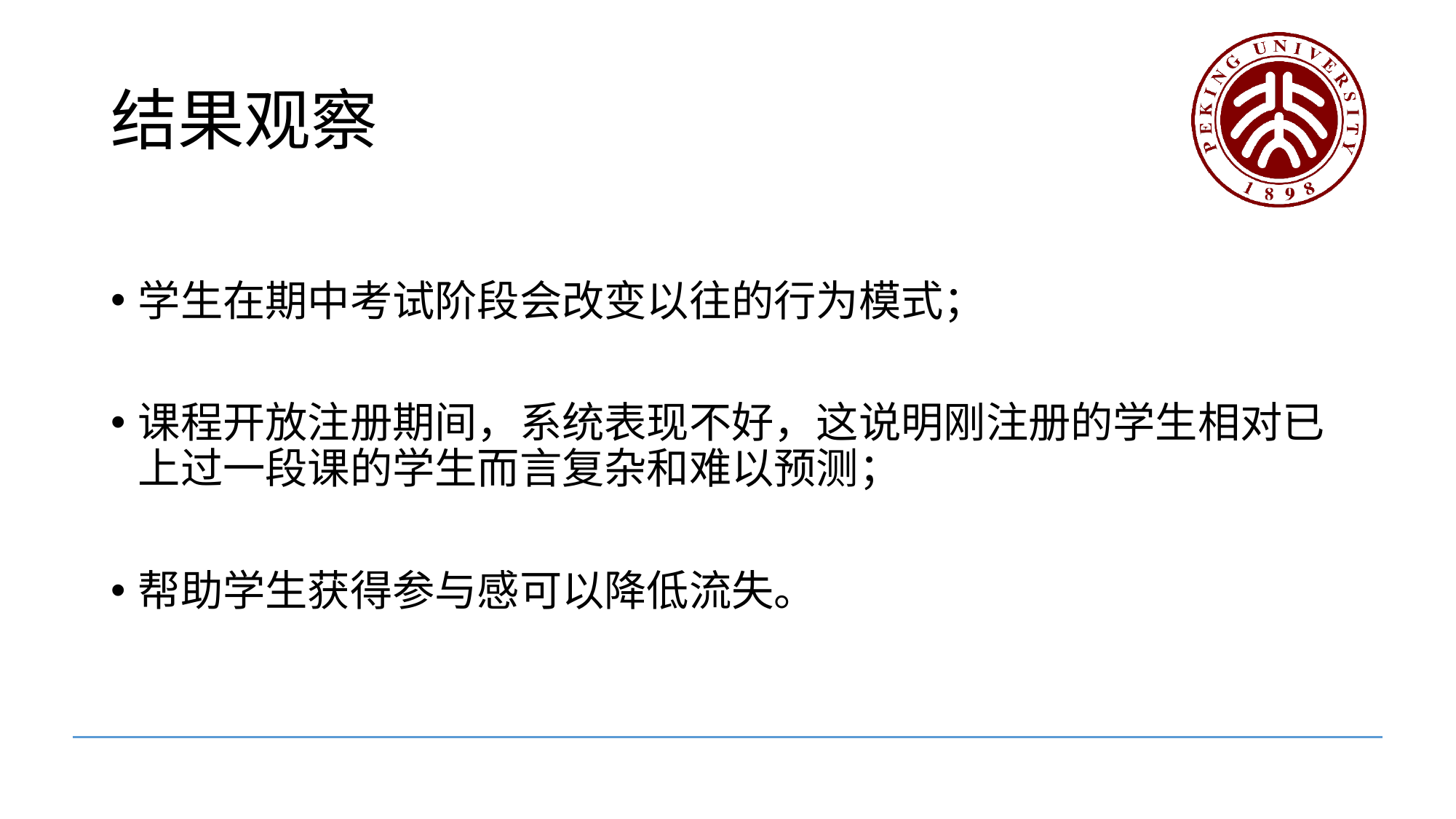

# 结果观察
学生在期中考试阶段会改变以往的行为模式；

课程开放注册期间，系统表现不好，这说明刚注册的学生相对已上过一段课的学生而言复杂和难以预测；

帮助学生获得参与感可以降低流失。